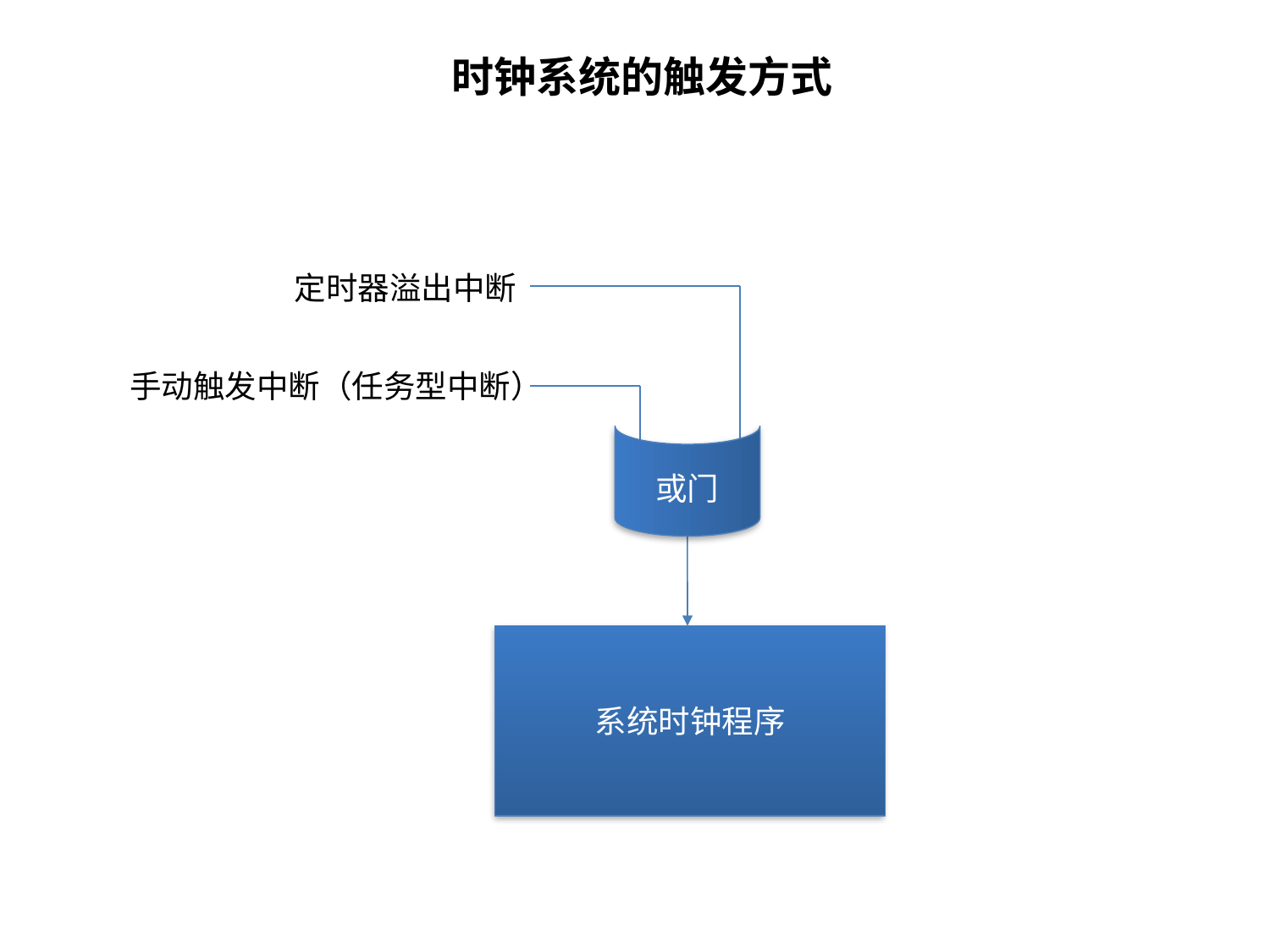

时钟系统的触发方式
定时器溢出中断
手动触发中断（任务型中断）

或门
系统时钟程序